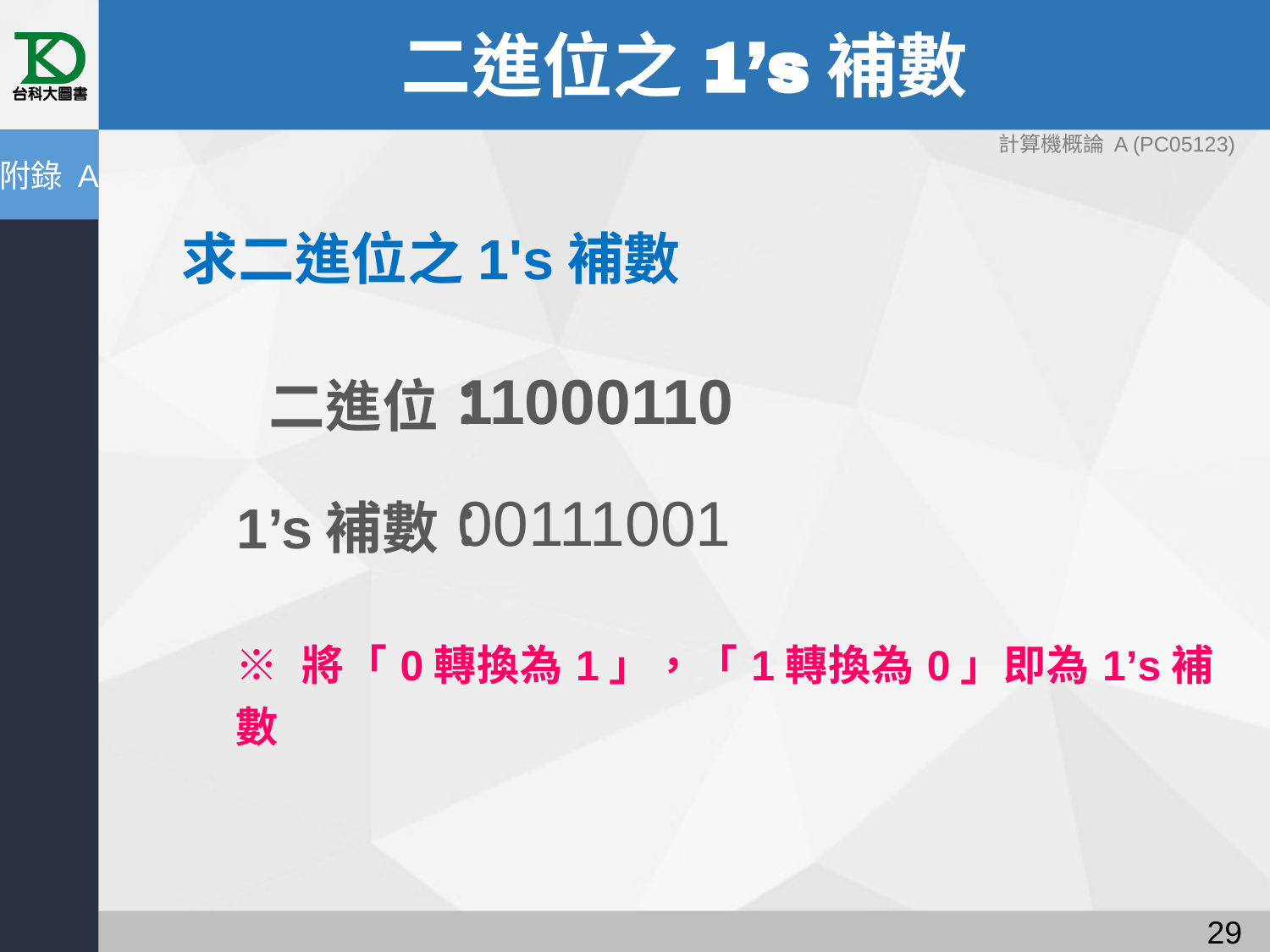

# 二進位之1’s補數
計算機概論 A (PC05123)
附錄 A
求二進位之1's補數
| 二進位： | 11000110 |
| --- | --- |
| 1’s補數： | 00111001 |
| ※ 將「0轉換為1」，「1轉換為0」即為1’s補數 |  |
29